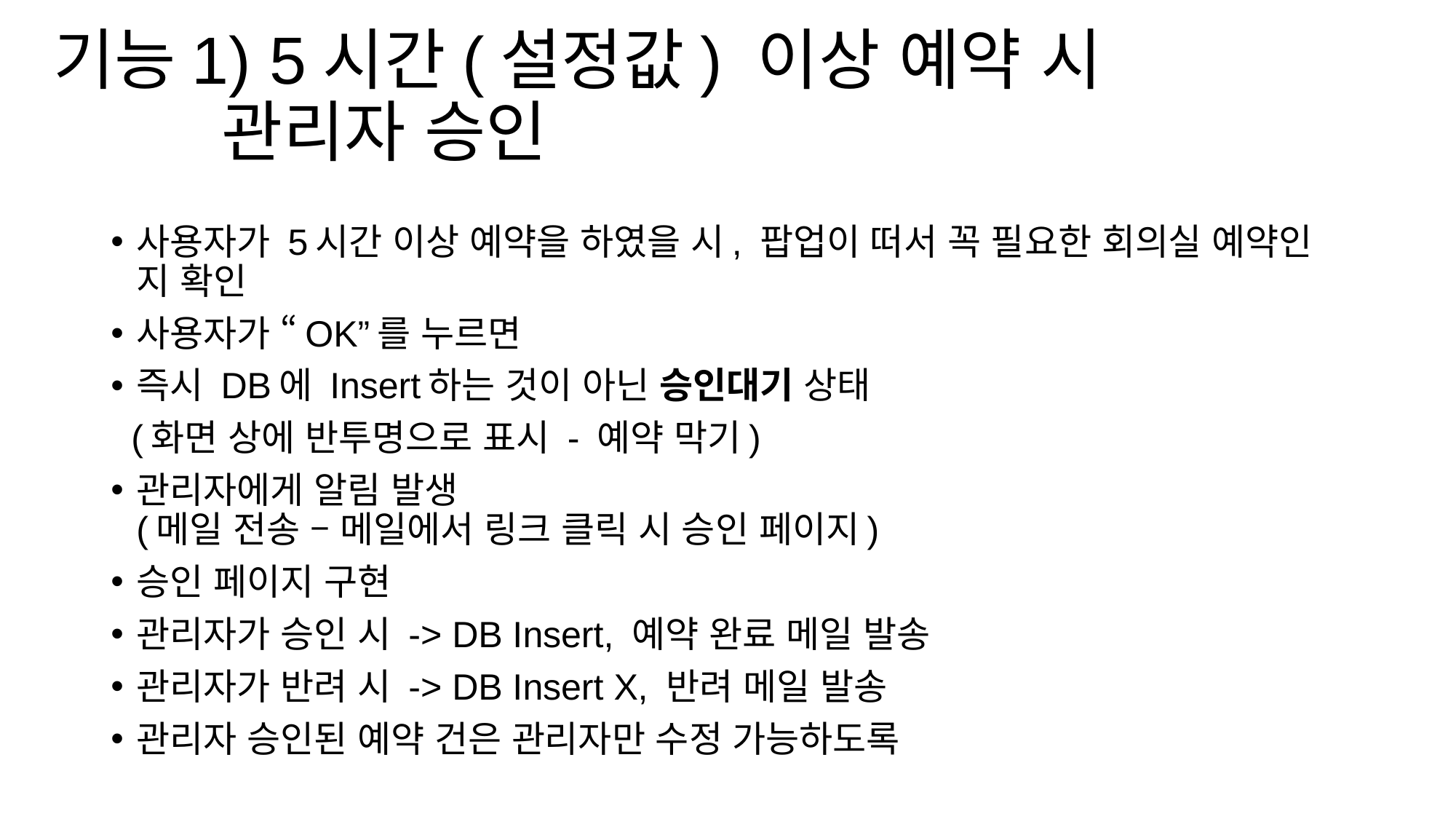

# 기능1) 5시간(설정값) 이상 예약 시 관리자 승인
사용자가 5시간 이상 예약을 하였을 시, 팝업이 떠서 꼭 필요한 회의실 예약인 지 확인
사용자가 “OK”를 누르면
즉시 DB에 Insert하는 것이 아닌 승인대기 상태
  (화면 상에 반투명으로 표시 - 예약 막기)
관리자에게 알림 발생
(메일 전송 – 메일에서 링크 클릭 시 승인 페이지)
승인 페이지 구현
관리자가 승인 시 -> DB Insert, 예약 완료 메일 발송
관리자가 반려 시 -> DB Insert X, 반려 메일 발송
관리자 승인된 예약 건은 관리자만 수정 가능하도록